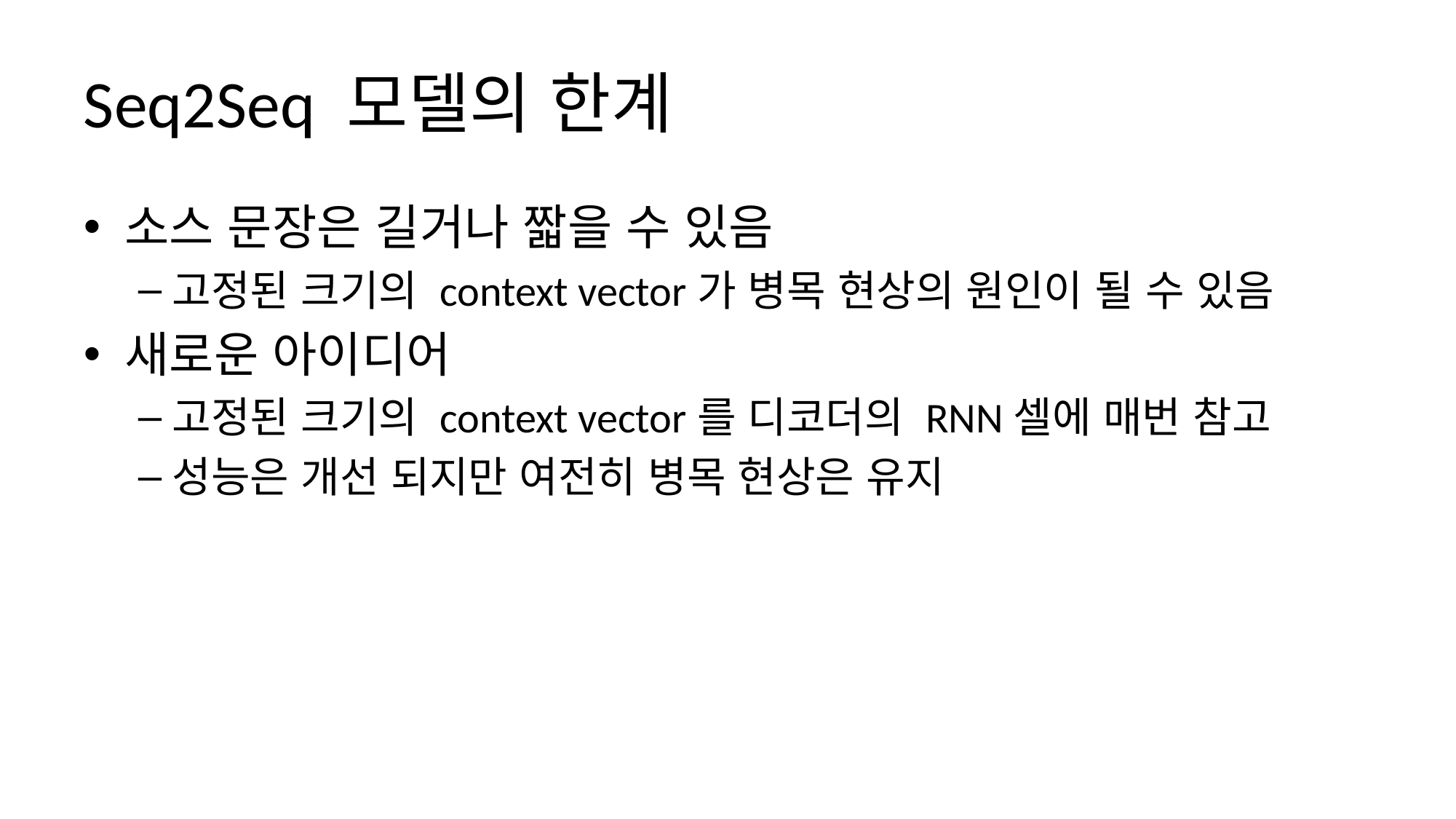

# Seq2Seq 모델의 한계
소스 문장은 길거나 짧을 수 있음
고정된 크기의 context vector가 병목 현상의 원인이 될 수 있음
새로운 아이디어
고정된 크기의 context vector를 디코더의 RNN셀에 매번 참고
성능은 개선 되지만 여전히 병목 현상은 유지